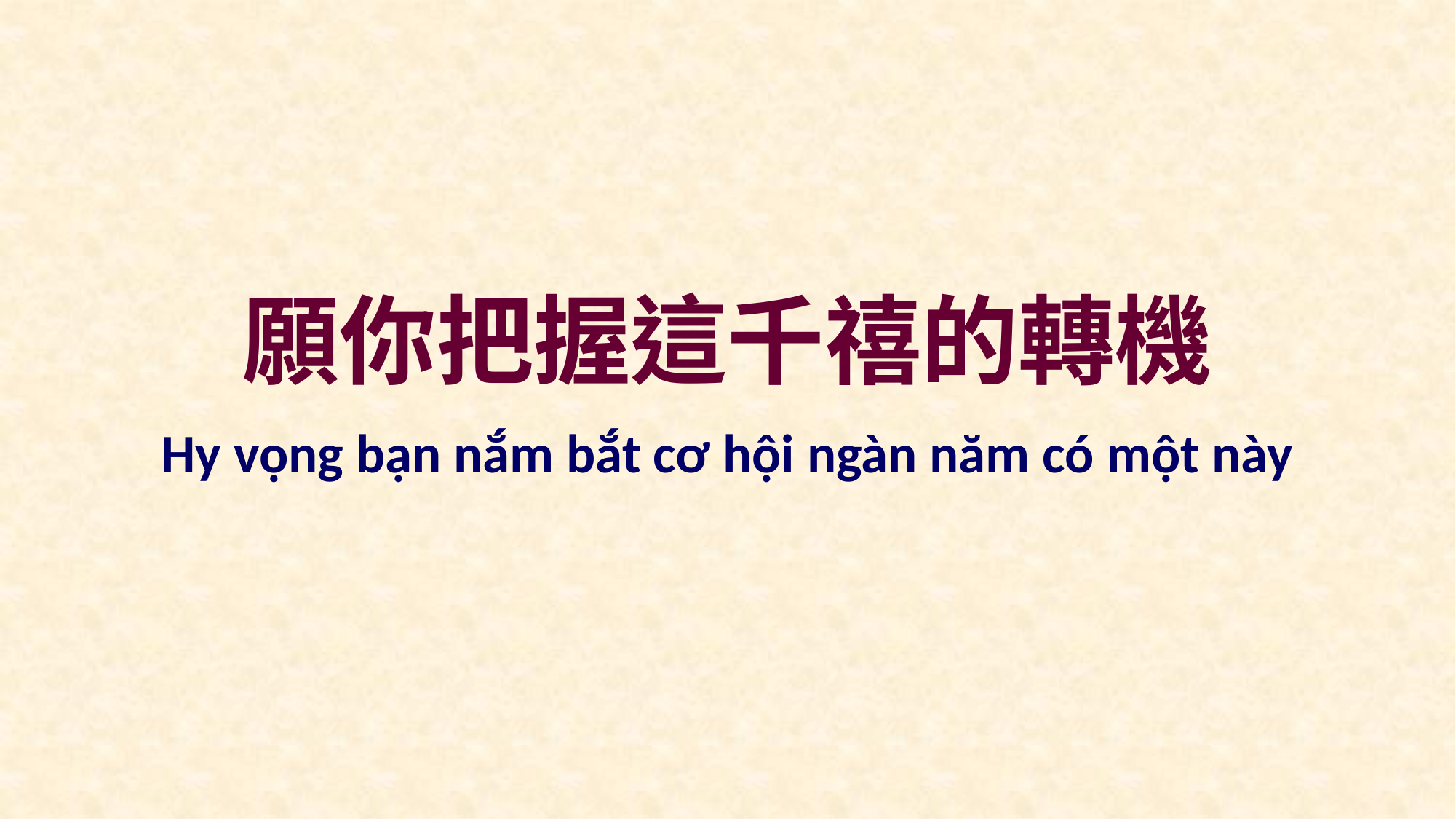

願你把握這千禧的轉機
Hy vọng bạn nắm bắt cơ hội ngàn năm có một này